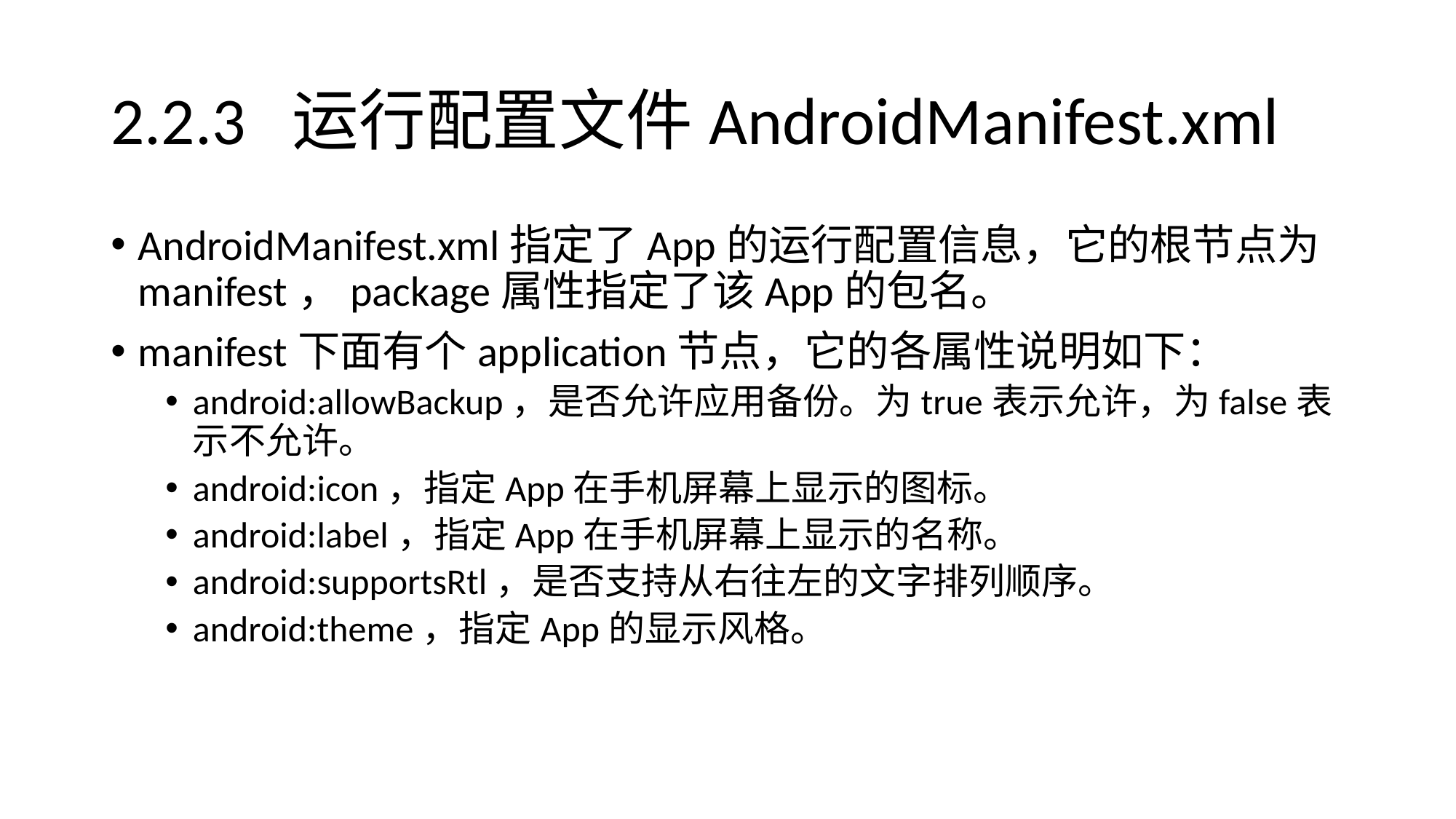

# 2.2.3  运行配置文件AndroidManifest.xml
AndroidManifest.xml指定了App的运行配置信息，它的根节点为manifest，package属性指定了该App的包名。
manifest下面有个application节点，它的各属性说明如下：
android:allowBackup，是否允许应用备份。为true表示允许，为false表示不允许。
android:icon，指定App在手机屏幕上显示的图标。
android:label，指定App在手机屏幕上显示的名称。
android:supportsRtl，是否支持从右往左的文字排列顺序。
android:theme，指定App的显示风格。